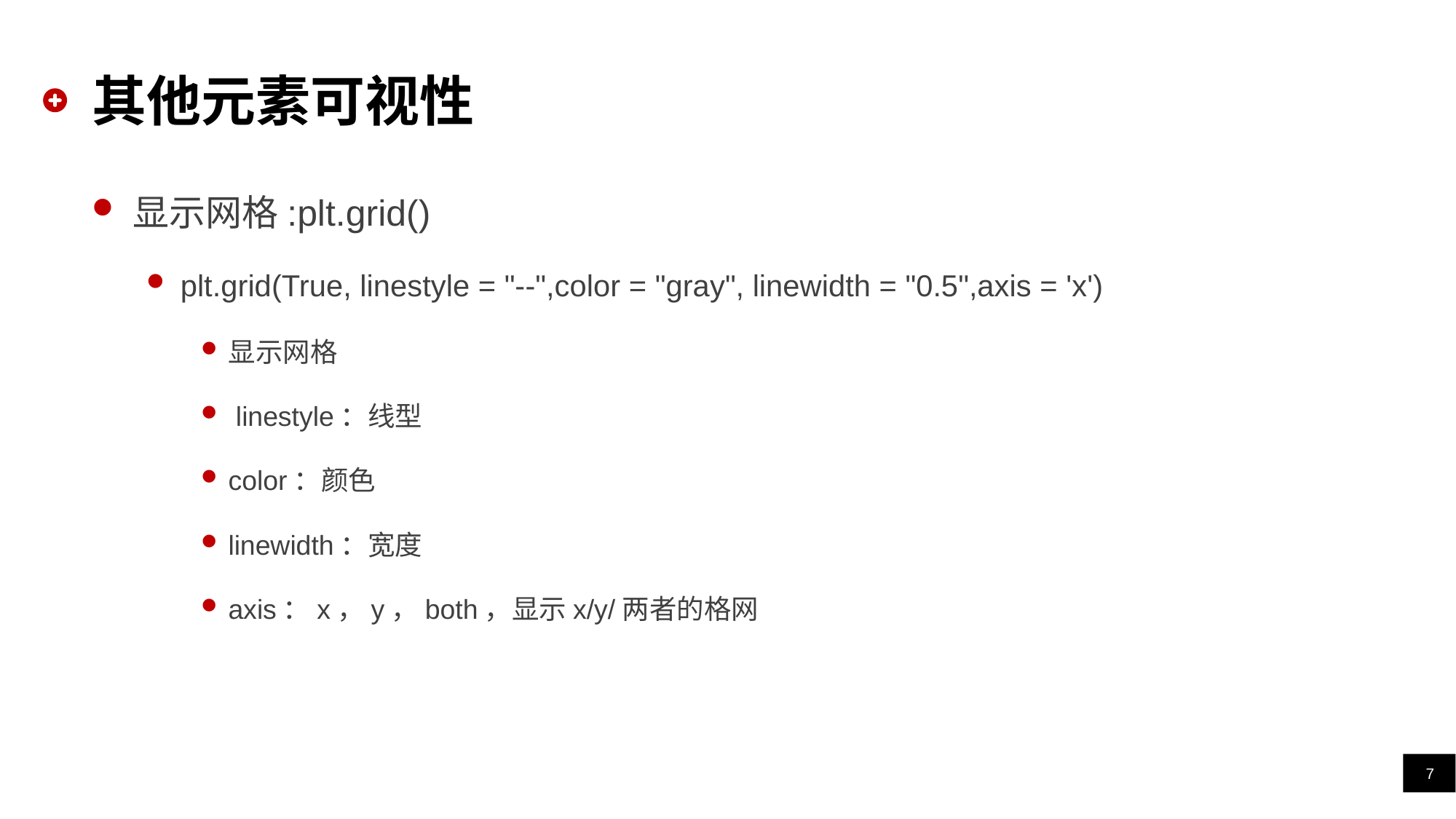

# 其他元素可视性
显示网格:plt.grid()
plt.grid(True, linestyle = "--",color = "gray", linewidth = "0.5",axis = 'x')
显示网格
 linestyle：线型
color：颜色
linewidth：宽度
axis：x，y，both，显示x/y/两者的格网